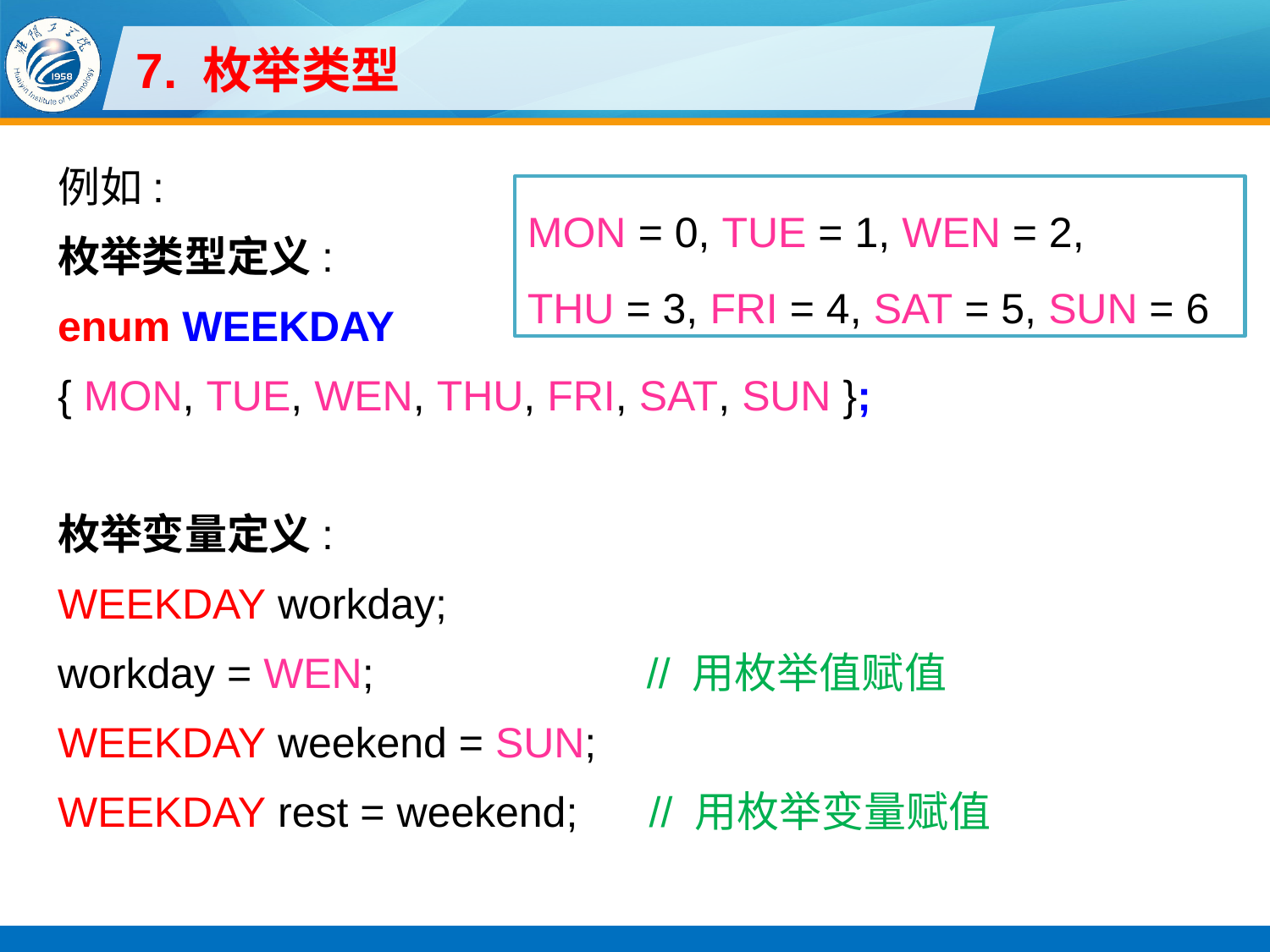

# 7. 枚举类型
例如:
枚举类型定义:
enum WEEKDAY
{ MON, TUE, WEN, THU, FRI, SAT, SUN };

枚举变量定义:
WEEKDAY workday;
workday = WEN;                       // 用枚举值赋值
WEEKDAY weekend = SUN;
WEEKDAY rest = weekend;      // 用枚举变量赋值
MON = 0, TUE = 1, WEN = 2,
THU = 3, FRI = 4, SAT = 5, SUN = 6